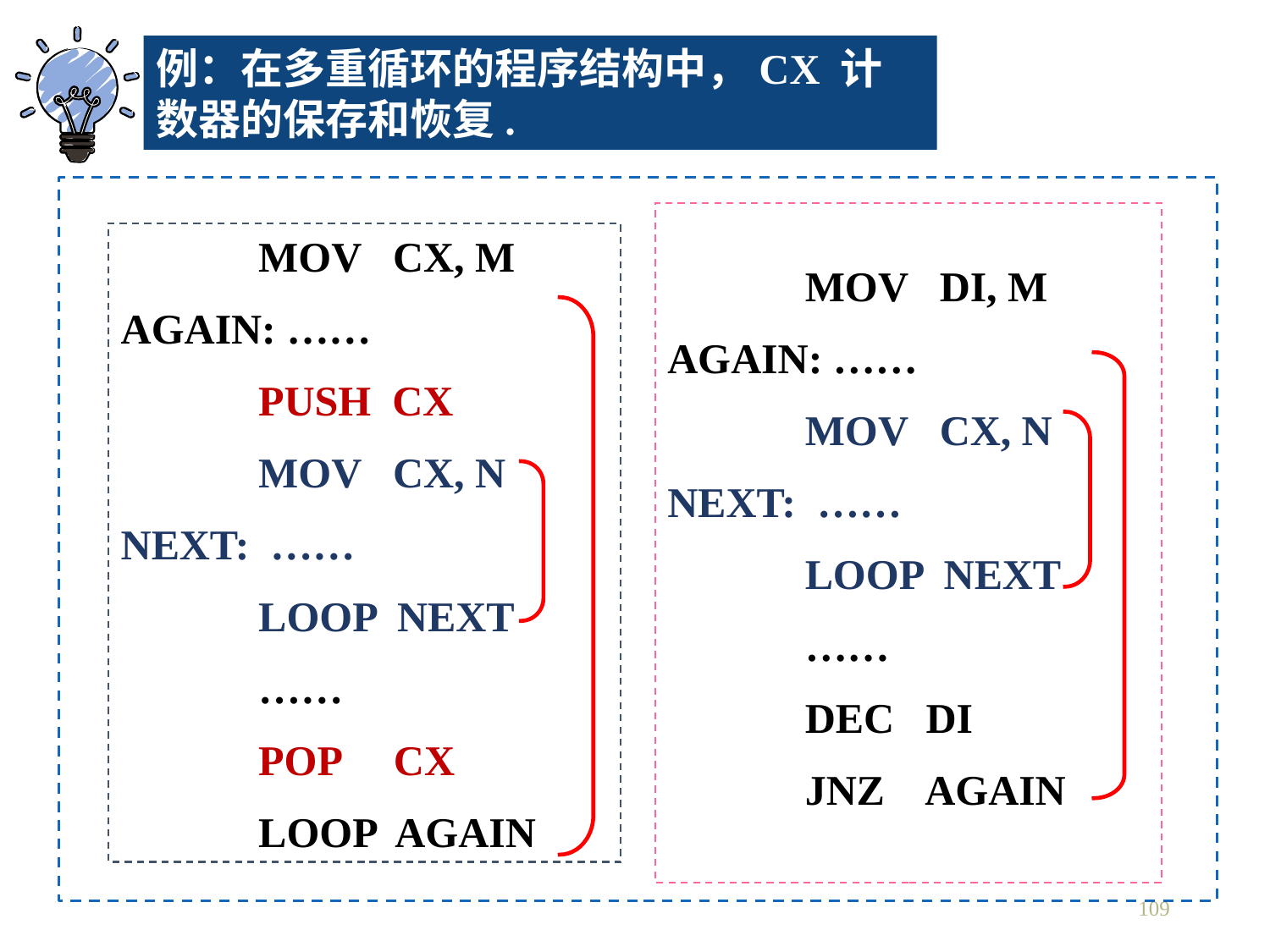

例：在多重循环的程序结构中，CX 计数器的保存和恢复.

 MOV   CX, M
AGAIN: ……
 PUSH  CX
 MOV   CX, N
NEXT:  ……
 LOOP  NEXT
 ……
 POP     CX
 LOOP  AGAIN

 MOV   DI, M
AGAIN: ……
 MOV   CX, N
NEXT:  ……
 LOOP  NEXT
 ……
 DEC   DI
 JNZ    AGAIN

109